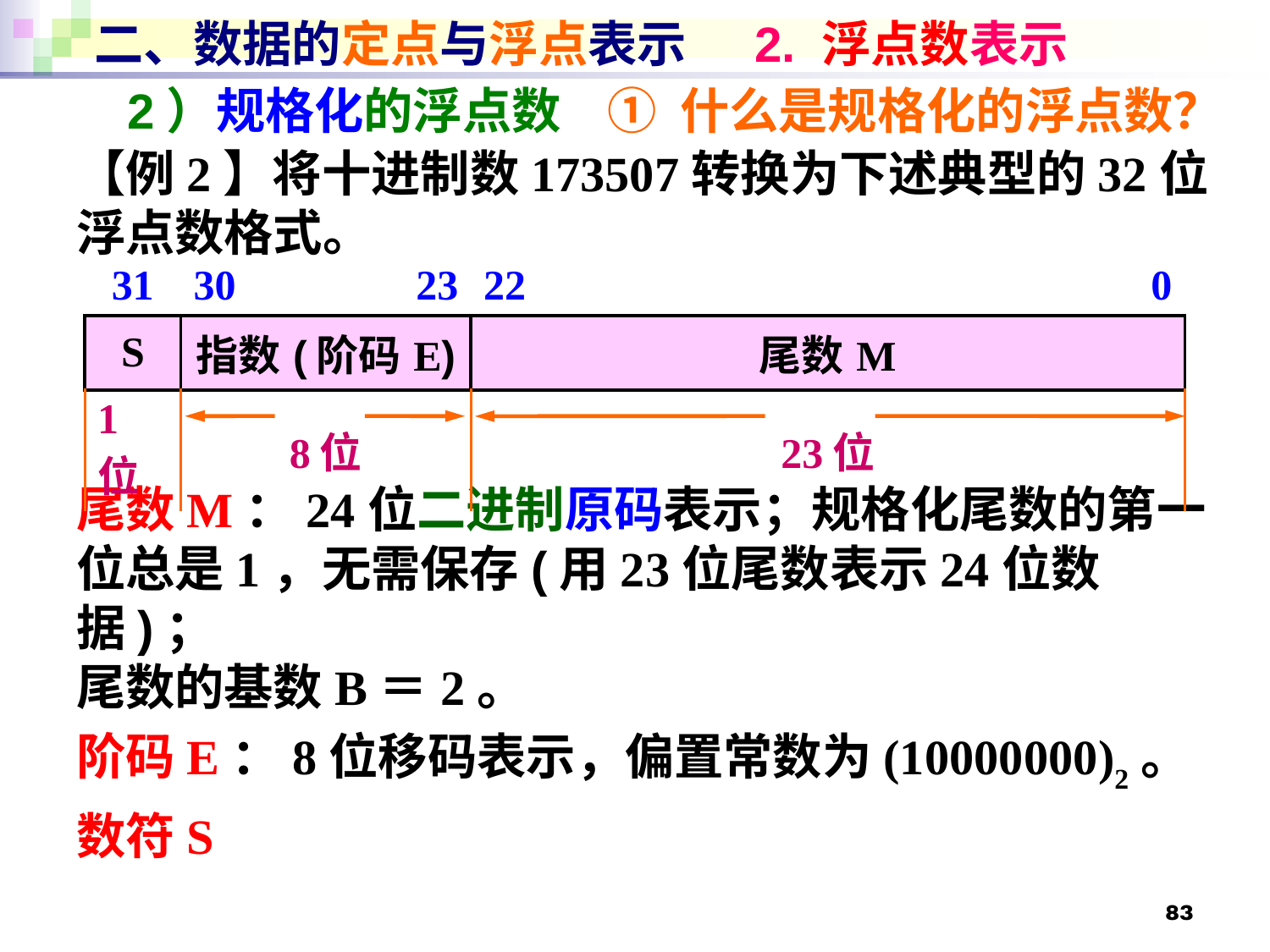

# 二、数据的定点与浮点表示     2. 浮点数表示
2）规格化的浮点数
① 什么是规格化的浮点数？
【例2】将十进制数173507转换为下述典型的32位浮点数格式。

尾数M：24位二进制原码表示；规格化尾数的第一位总是1，无需保存(用23位尾数表示24位数据)；
尾数的基数B＝2。
阶码E：8位移码表示，偏置常数为(10000000)2。
数符S
| 31 | 30 |  | 23 | 22 |  | 0 |
| --- | --- | --- | --- | --- | --- | --- |
| S | 指数(阶码E) |  |  | 尾数M |  |  |
| 1位 | 8位 |  |  | 23位 |  |  |

83